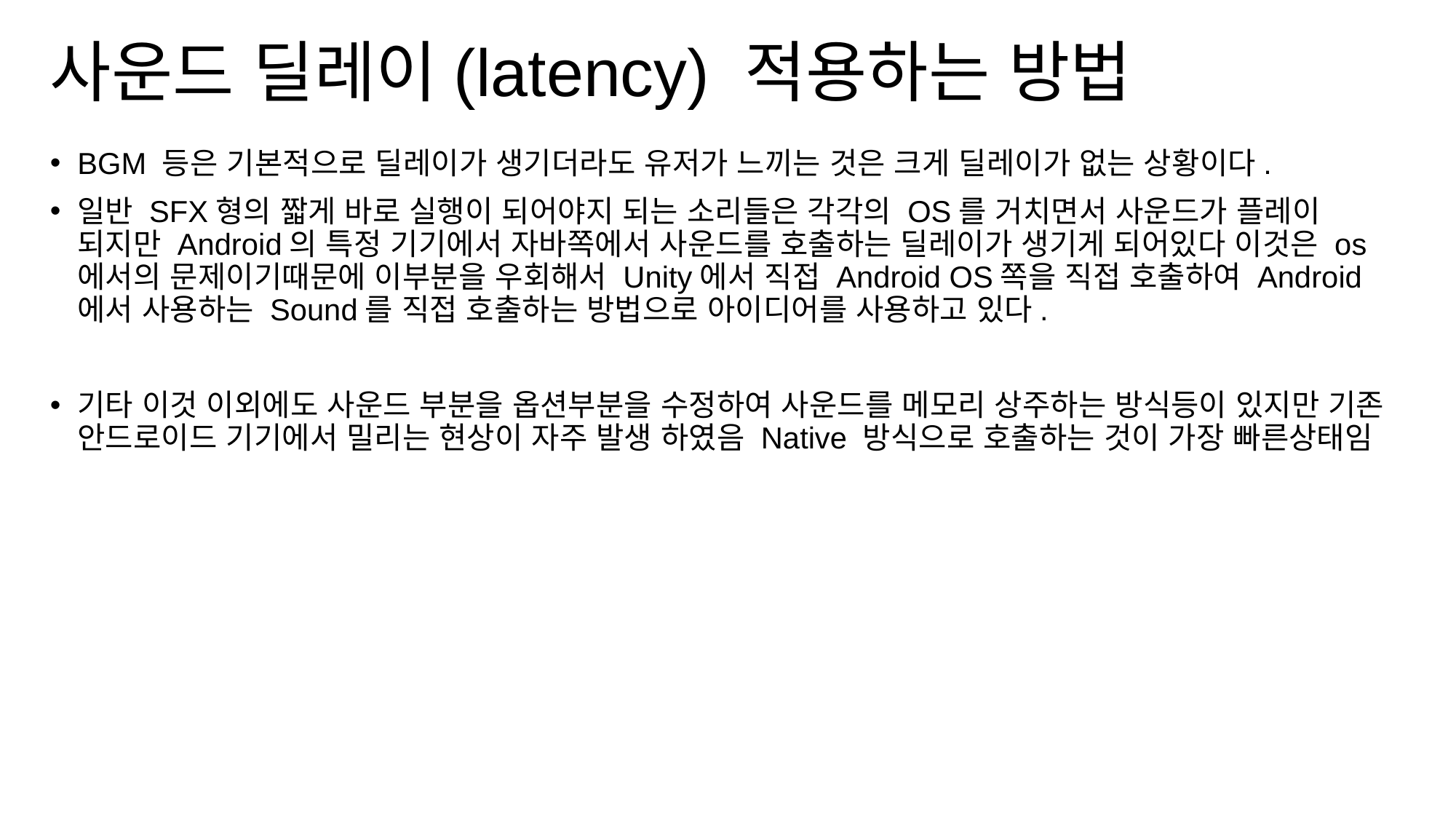

# 사운드 딜레이(latency) 적용하는 방법
BGM 등은 기본적으로 딜레이가 생기더라도 유저가 느끼는 것은 크게 딜레이가 없는 상황이다.
일반 SFX형의 짧게 바로 실행이 되어야지 되는 소리들은 각각의 OS를 거치면서 사운드가 플레이 되지만 Android의 특정 기기에서 자바쪽에서 사운드를 호출하는 딜레이가 생기게 되어있다 이것은 os에서의 문제이기때문에 이부분을 우회해서 Unity에서 직접 Android OS쪽을 직접 호출하여 Android에서 사용하는 Sound를 직접 호출하는 방법으로 아이디어를 사용하고 있다.

기타 이것 이외에도 사운드 부분을 옵션부분을 수정하여 사운드를 메모리 상주하는 방식등이 있지만 기존 안드로이드 기기에서 밀리는 현상이 자주 발생 하였음 Native 방식으로 호출하는 것이 가장 빠른상태임